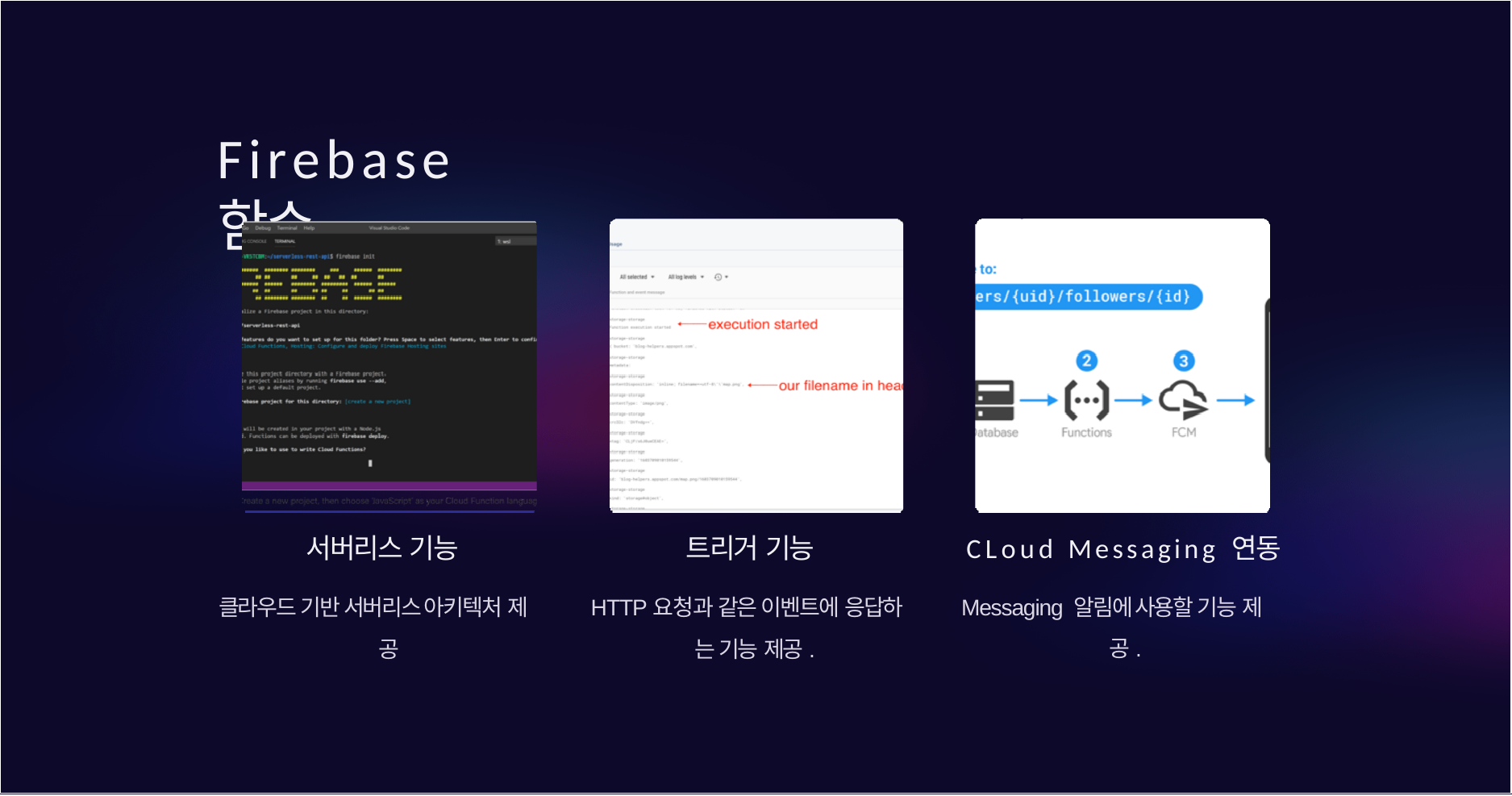

# Firebase 함수

서버리스 기능
트리거 기능
CLoud Messaging 연동
Messaging 알림에 사용할 기능 제  공.
HTTP요청과 같은 이벤트에 응답하  는 기능 제공.
클라우드 기반 서버리스 아키텍처 제
공